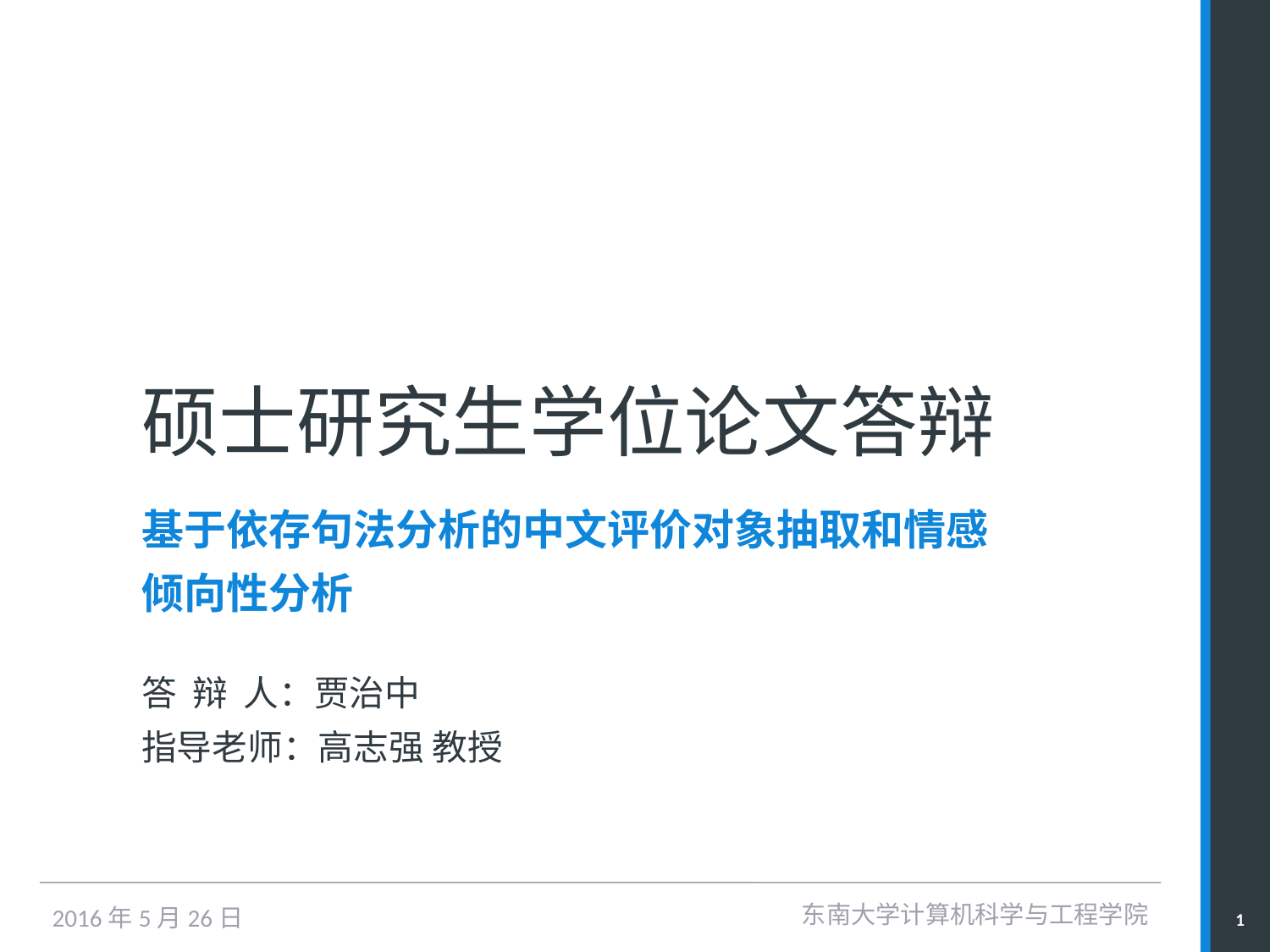

# 硕士研究生学位论文答辩
基于依存句法分析的中文评价对象抽取和情感
倾向性分析
答  辩  人：贾治中
指导老师：高志强 教授
东南大学计算机科学与工程学院
1